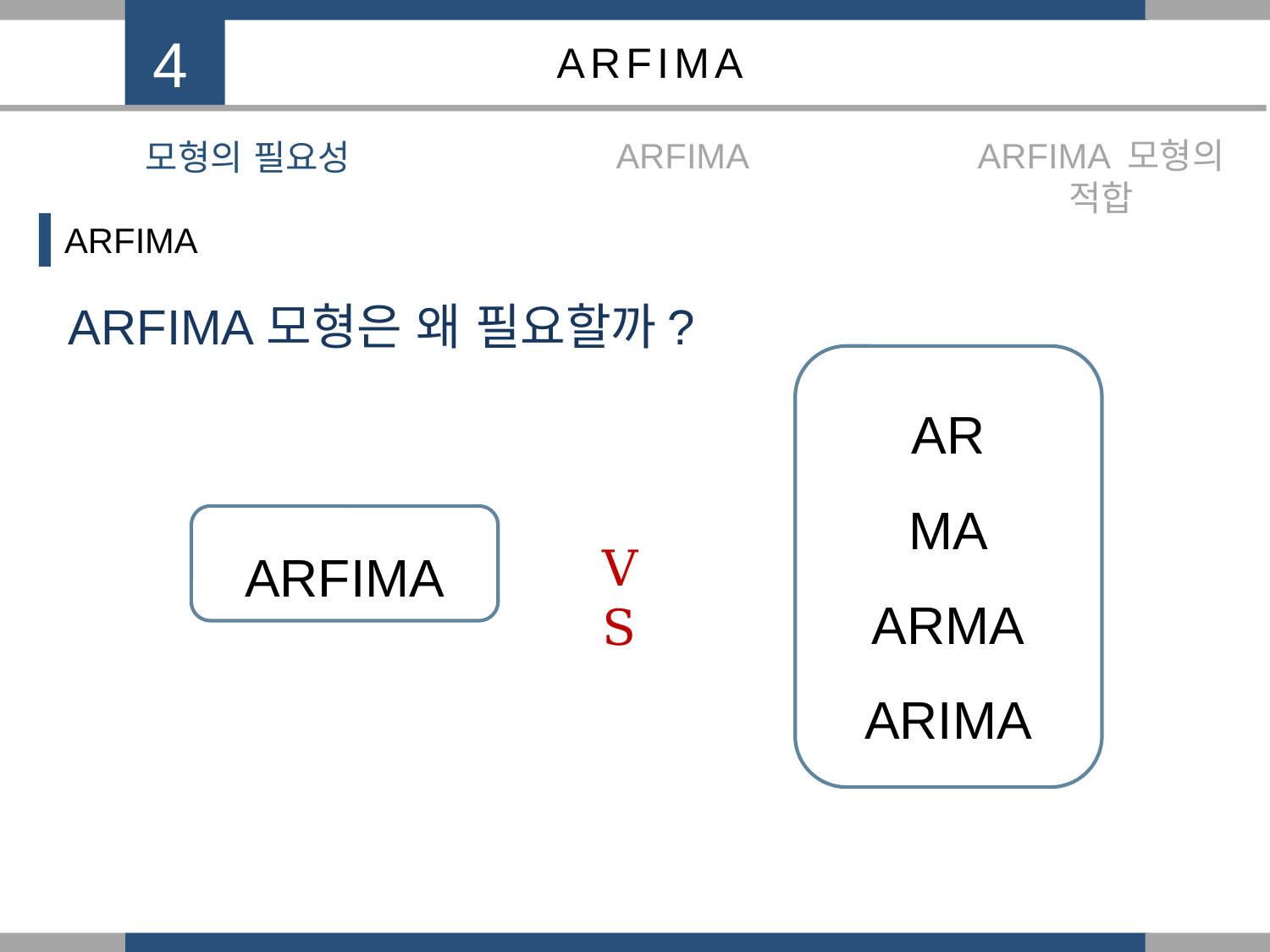

4
ARFIMA

ARFIMA
ARFIMA 모형의 적합
모형의 필요성
ARFIMA

ARFIMA모형은 왜 필요할까?

AR
MA
ARMA
ARIMA

ARFIMA
VS